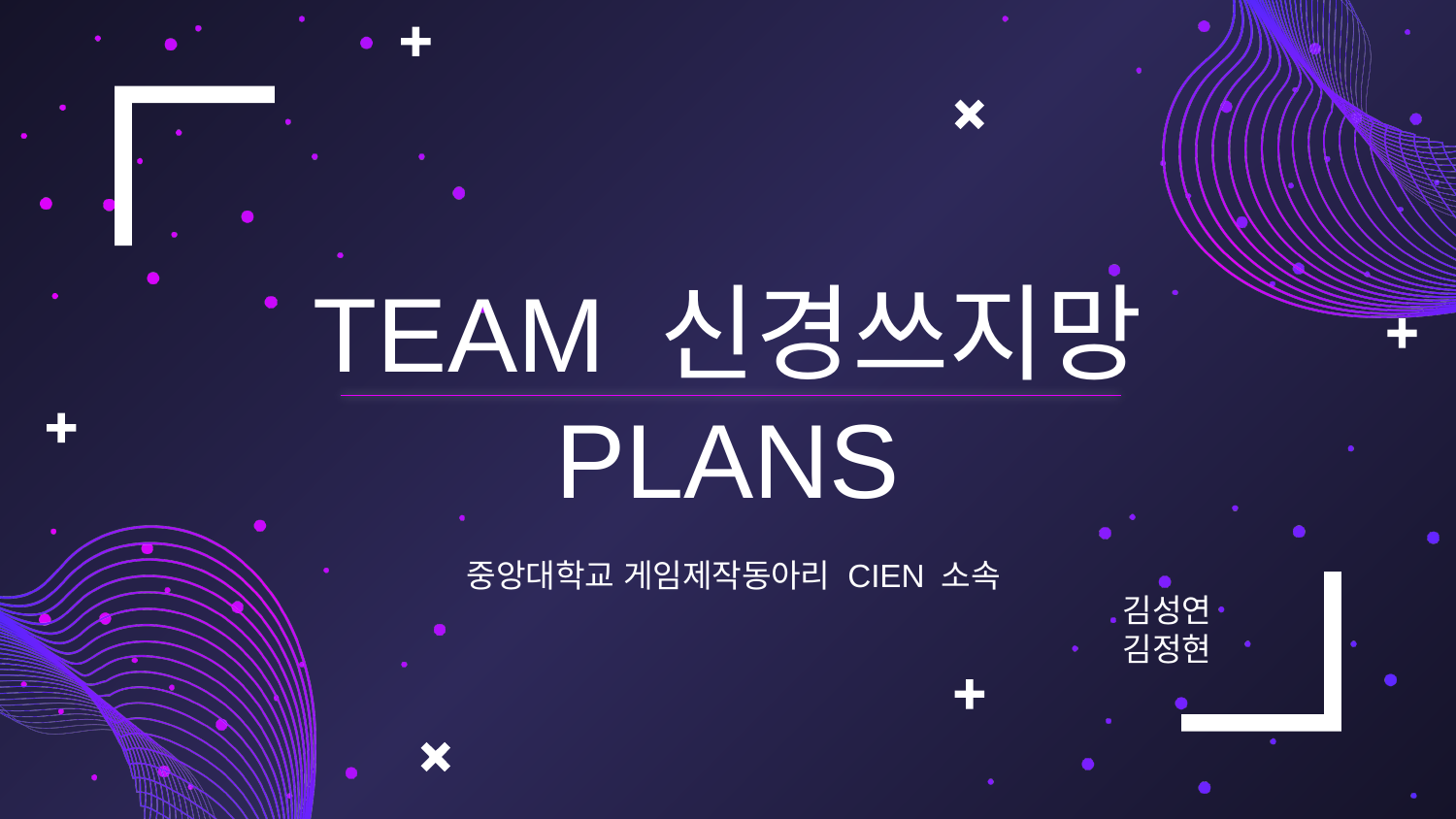

# TEAM 신경쓰지망 PLANS
 중앙대학교 게임제작동아리 CIEN 소속

김성연
김정현